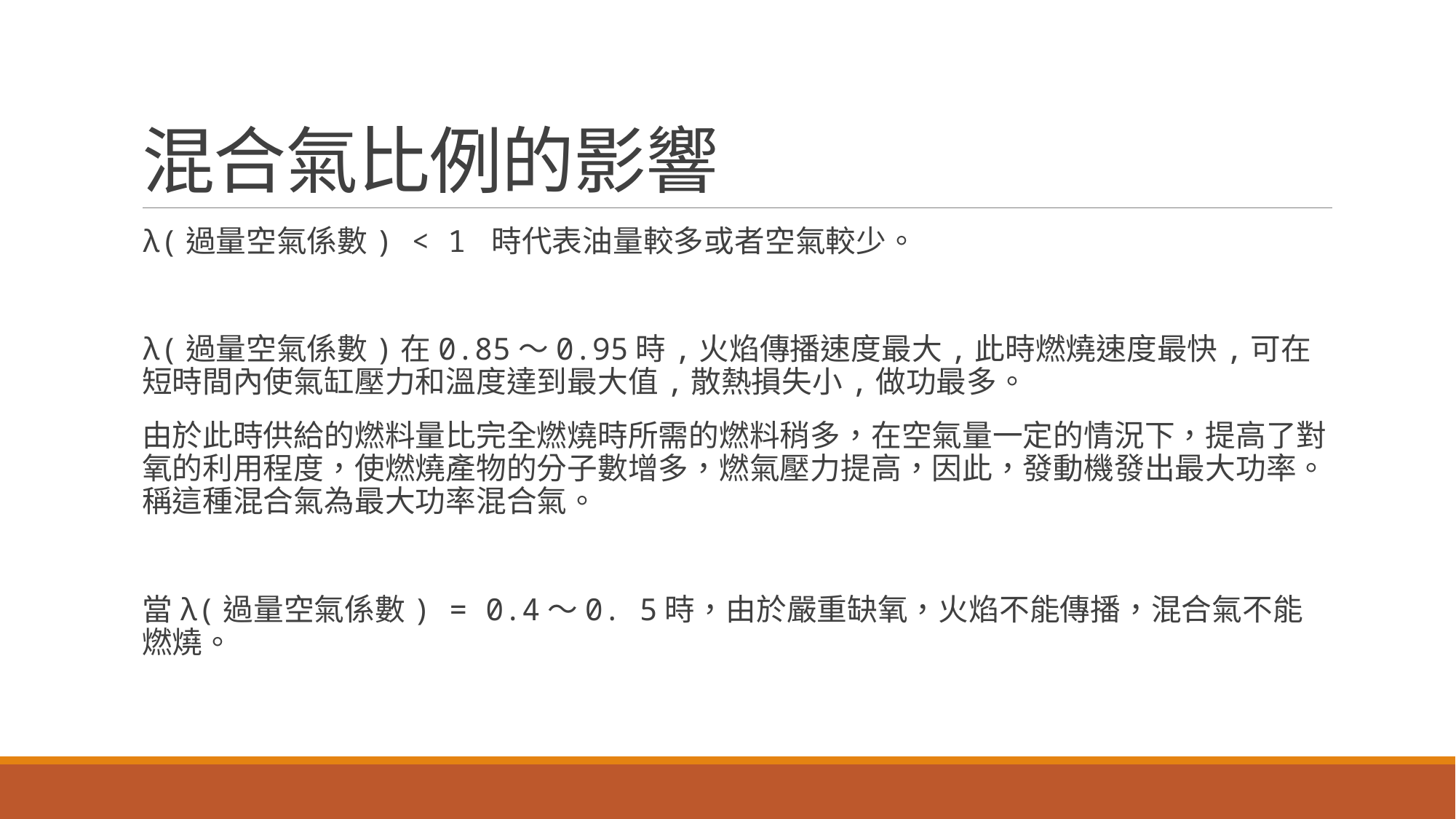

# 混合氣比例的影響
λ(過量空氣係數) < 1 時代表油量較多或者空氣較少。

λ(過量空氣係數)在0.85～0.95時,火焰傳播速度最大,此時燃燒速度最快,可在短時間內使氣缸壓力和溫度達到最大值,散熱損失小,做功最多。
由於此時供給的燃料量比完全燃燒時所需的燃料稍多，在空氣量一定的情況下，提高了對氧的利用程度，使燃燒產物的分子數增多，燃氣壓力提高，因此，發動機發出最大功率。稱這種混合氣為最大功率混合氣。

當λ(過量空氣係數) = 0.4～0. 5時，由於嚴重缺氧，火焰不能傳播，混合氣不能燃燒。